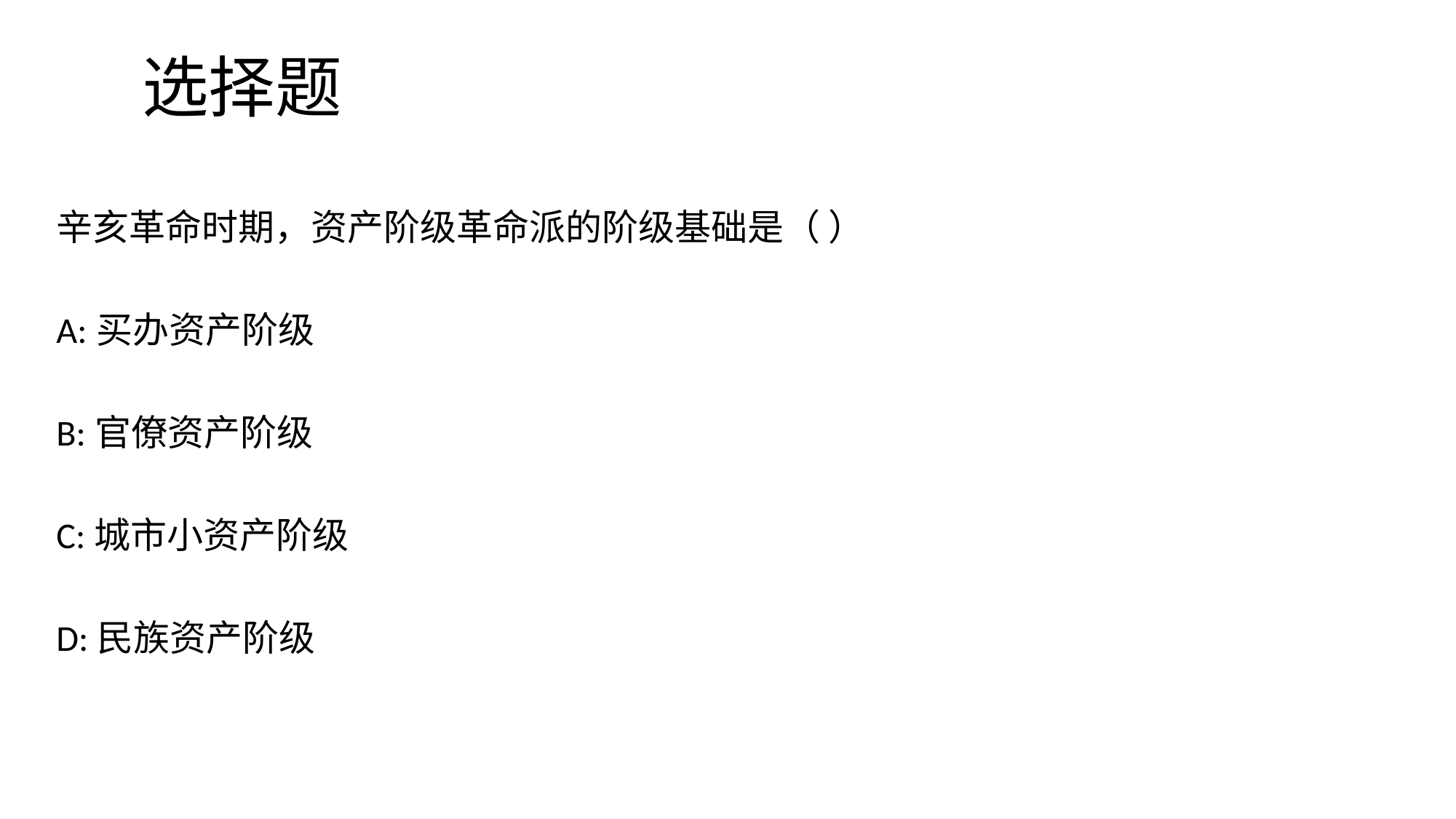

# 选择题
辛亥革命时期，资产阶级革命派的阶级基础是（ ）
A:买办资产阶级
B:官僚资产阶级
C:城市小资产阶级
D:民族资产阶级